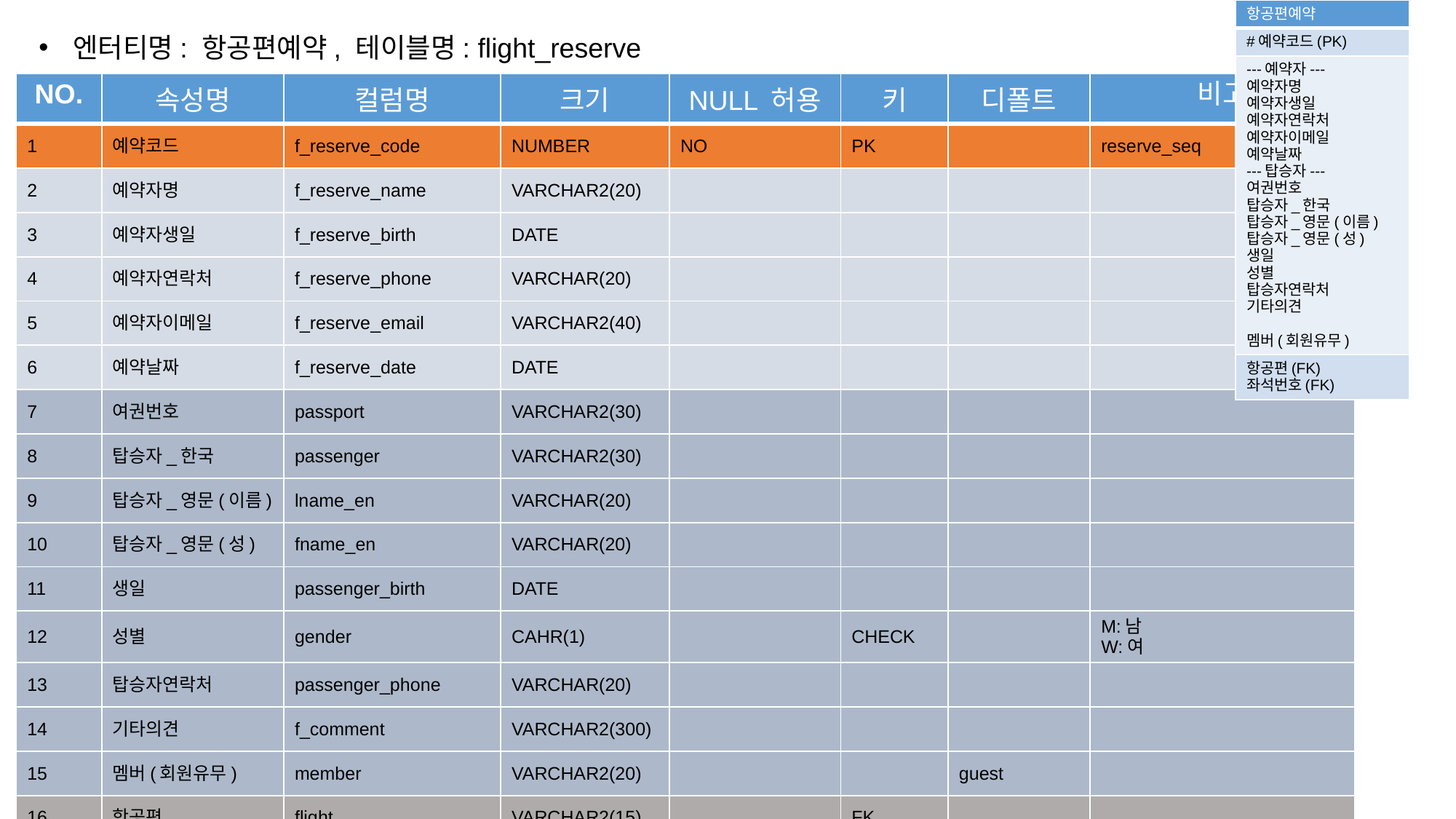

| 항공편예약 |
| --- |
| #예약코드(PK) |
| ---예약자--- 예약자명 예약자생일 예약자연락처 예약자이메일 예약날짜 ---탑승자--- 여권번호 탑승자\_한국 탑승자\_영문(이름) 탑승자\_영문(성) 생일 성별 탑승자연락처 기타의견 멤버(회원유무) |
| 항공편(FK) 좌석번호(FK) |
엔터티명: 항공편예약, 테이블명: flight_reserve
| NO. | 속성명 | 컬럼명 | 크기 | NULL 허용 | 키 | 디폴트 | 비고 |
| --- | --- | --- | --- | --- | --- | --- | --- |
| 1 | 예약코드 | f\_reserve\_code | NUMBER | NO | PK |  | reserve\_seq |
| 2 | 예약자명 | f\_reserve\_name | VARCHAR2(20) |  |  |  |  |
| 3 | 예약자생일 | f\_reserve\_birth | DATE |  |  |  |  |
| 4 | 예약자연락처 | f\_reserve\_phone | VARCHAR(20) |  |  |  |  |
| 5 | 예약자이메일 | f\_reserve\_email | VARCHAR2(40) |  |  |  |  |
| 6 | 예약날짜 | f\_reserve\_date | DATE |  |  |  |  |
| 7 | 여권번호 | passport | VARCHAR2(30) |  |  |  |  |
| 8 | 탑승자\_한국 | passenger | VARCHAR2(30) |  |  |  |  |
| 9 | 탑승자\_영문(이름) | lname\_en | VARCHAR(20) |  |  |  |  |
| 10 | 탑승자\_영문(성) | fname\_en | VARCHAR(20) |  |  |  |  |
| 11 | 생일 | passenger\_birth | DATE |  |  |  |  |
| 12 | 성별 | gender | CAHR(1) |  | CHECK |  | M:남 W:여 |
| 13 | 탑승자연락처 | passenger\_phone | VARCHAR(20) |  |  |  |  |
| 14 | 기타의견 | f\_comment | VARCHAR2(300) |  |  |  |  |
| 15 | 멤버(회원유무) | member | VARCHAR2(20) |  |  | guest |  |
| 16 | 항공편 | flight | VARCHAR2(15) |  | FK |  |  |
| 17 | 좌석코드 | seat\_num | VARCHAR2(10) |  | FK |  |  |